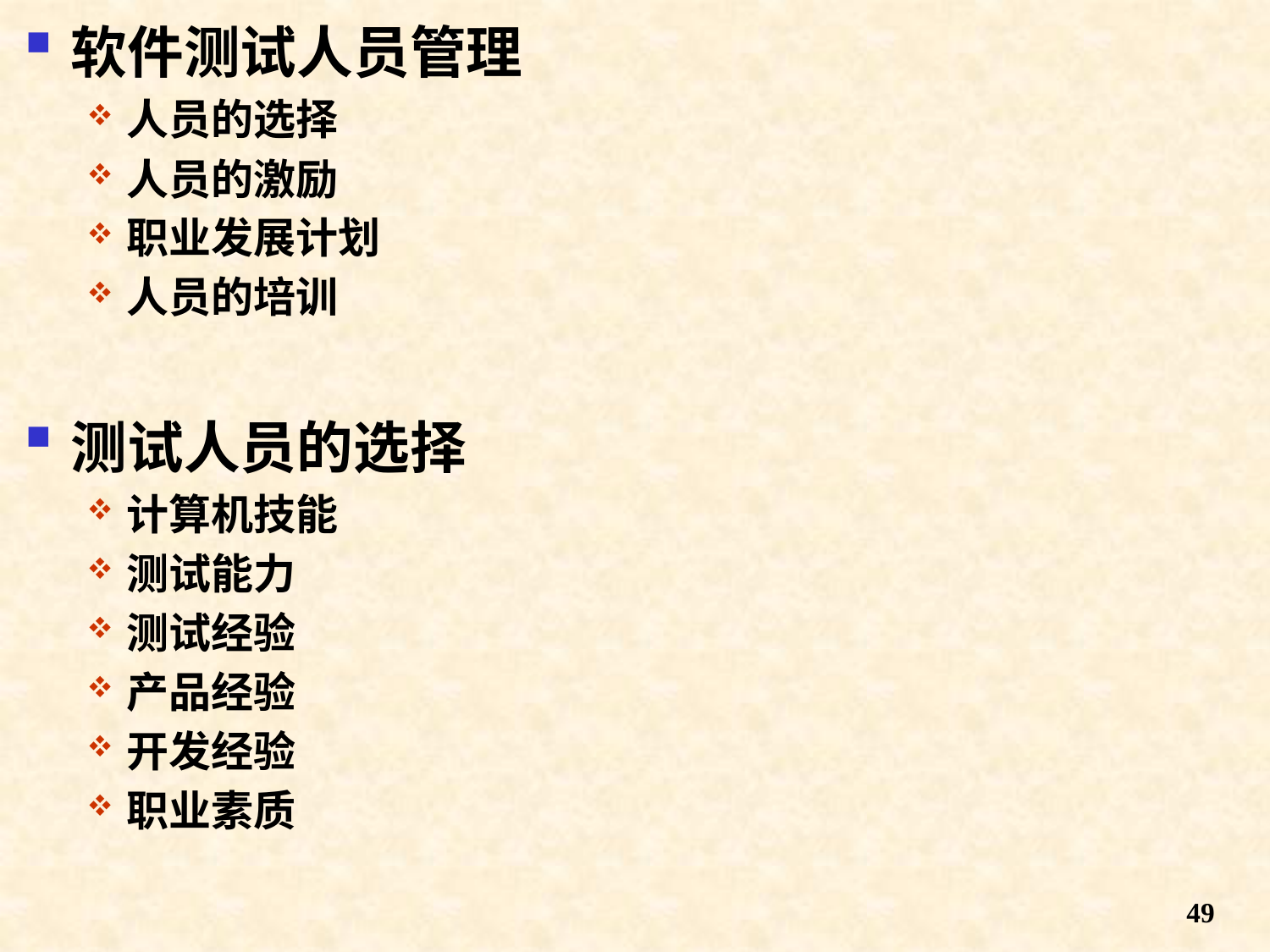

软件测试人员管理
人员的选择
人员的激励
职业发展计划
人员的培训

测试人员的选择
计算机技能
测试能力
测试经验
产品经验
开发经验
职业素质

49